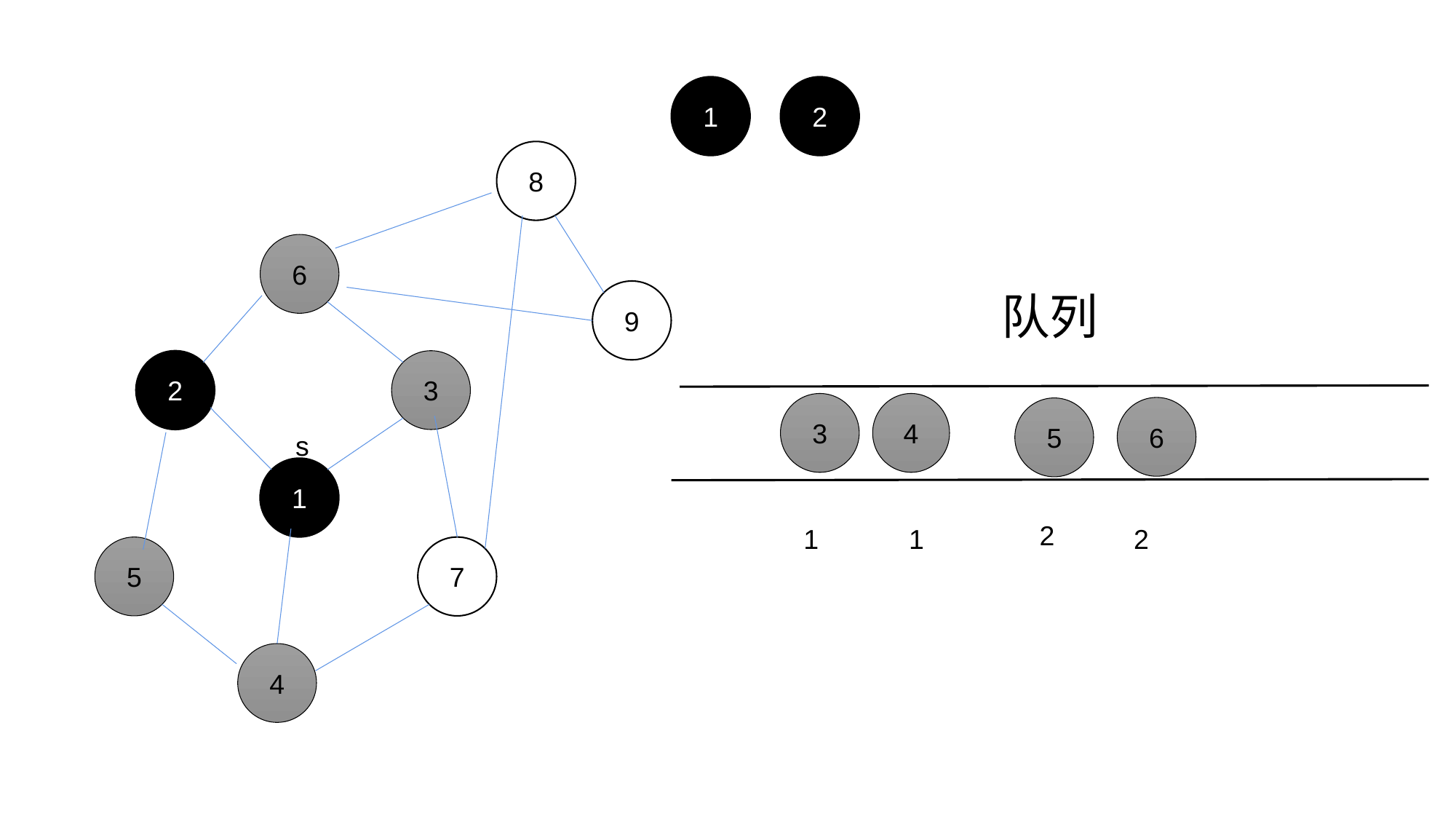

1
2
8
6
9
队列
2
3
3
4
6
5
s
1
2
1
1
2
5
7
4